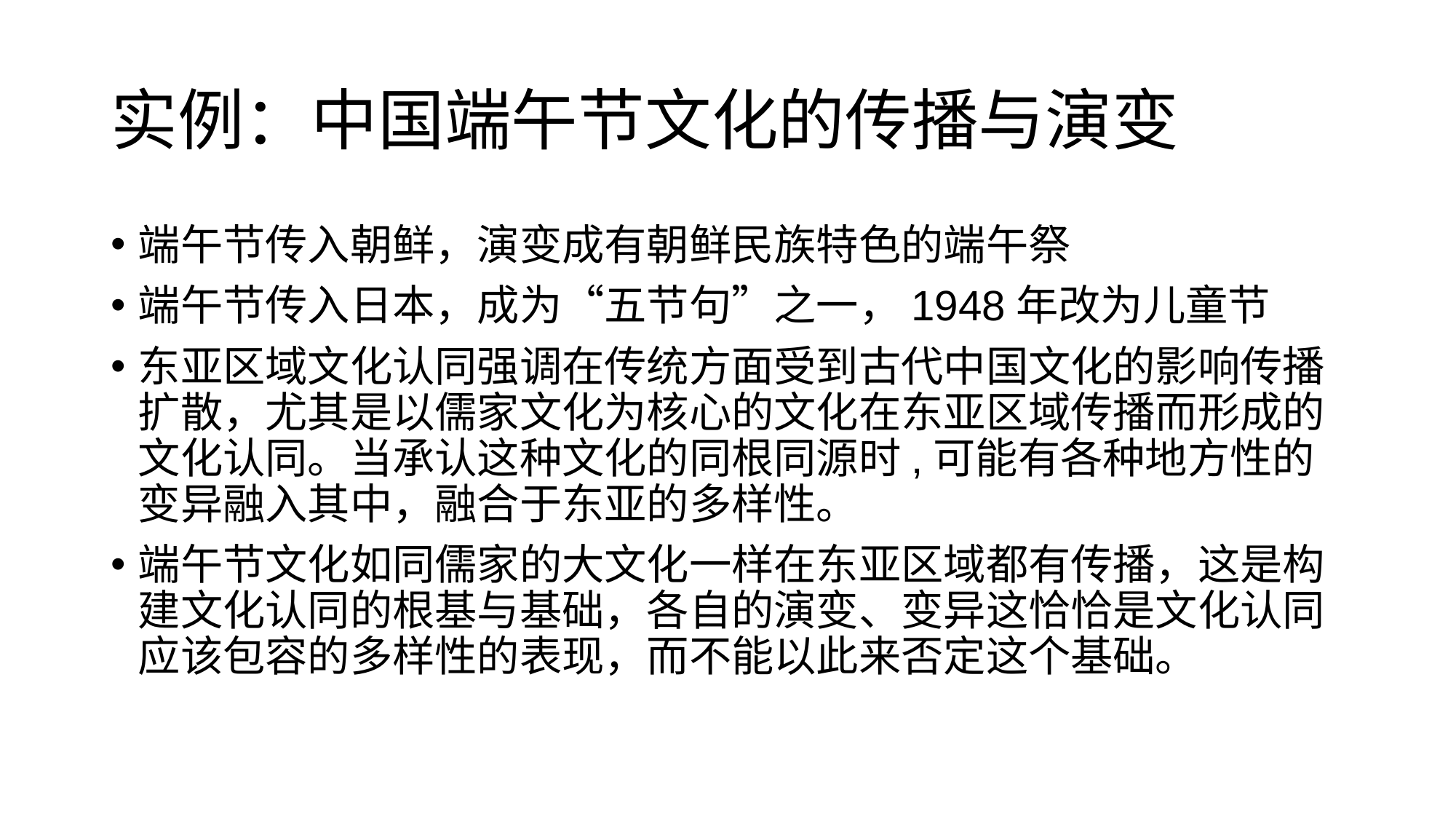

# 实例：中国端午节文化的传播与演变
端午节传入朝鲜，演变成有朝鲜民族特色的端午祭
端午节传入日本，成为“五节句”之一，1948年改为儿童节
东亚区域文化认同强调在传统方面受到古代中国文化的影响传播扩散，尤其是以儒家文化为核心的文化在东亚区域传播而形成的文化认同。当承认这种文化的同根同源时,可能有各种地方性的变异融入其中，融合于东亚的多样性。
端午节文化如同儒家的大文化一样在东亚区域都有传播，这是构建文化认同的根基与基础，各自的演变、变异这恰恰是文化认同应该包容的多样性的表现，而不能以此来否定这个基础。